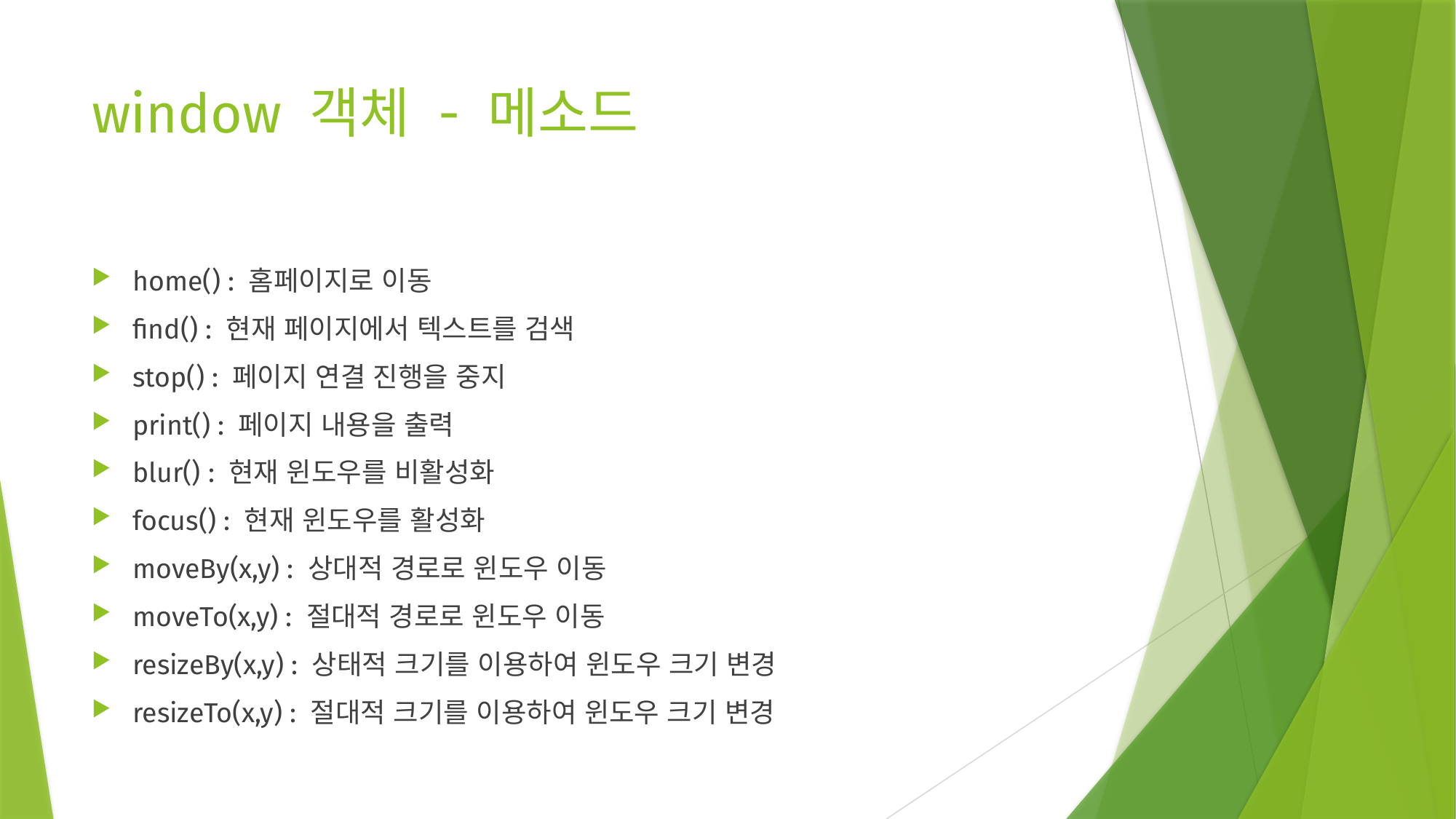

# window 객체 - 메소드
home() : 홈페이지로 이동
find() : 현재 페이지에서 텍스트를 검색
stop() : 페이지 연결 진행을 중지
print() : 페이지 내용을 출력
blur() : 현재 윈도우를 비활성화
focus() : 현재 윈도우를 활성화
moveBy(x,y) : 상대적 경로로 윈도우 이동
moveTo(x,y) : 절대적 경로로 윈도우 이동
resizeBy(x,y) : 상태적 크기를 이용하여 윈도우 크기 변경
resizeTo(x,y) : 절대적 크기를 이용하여 윈도우 크기 변경